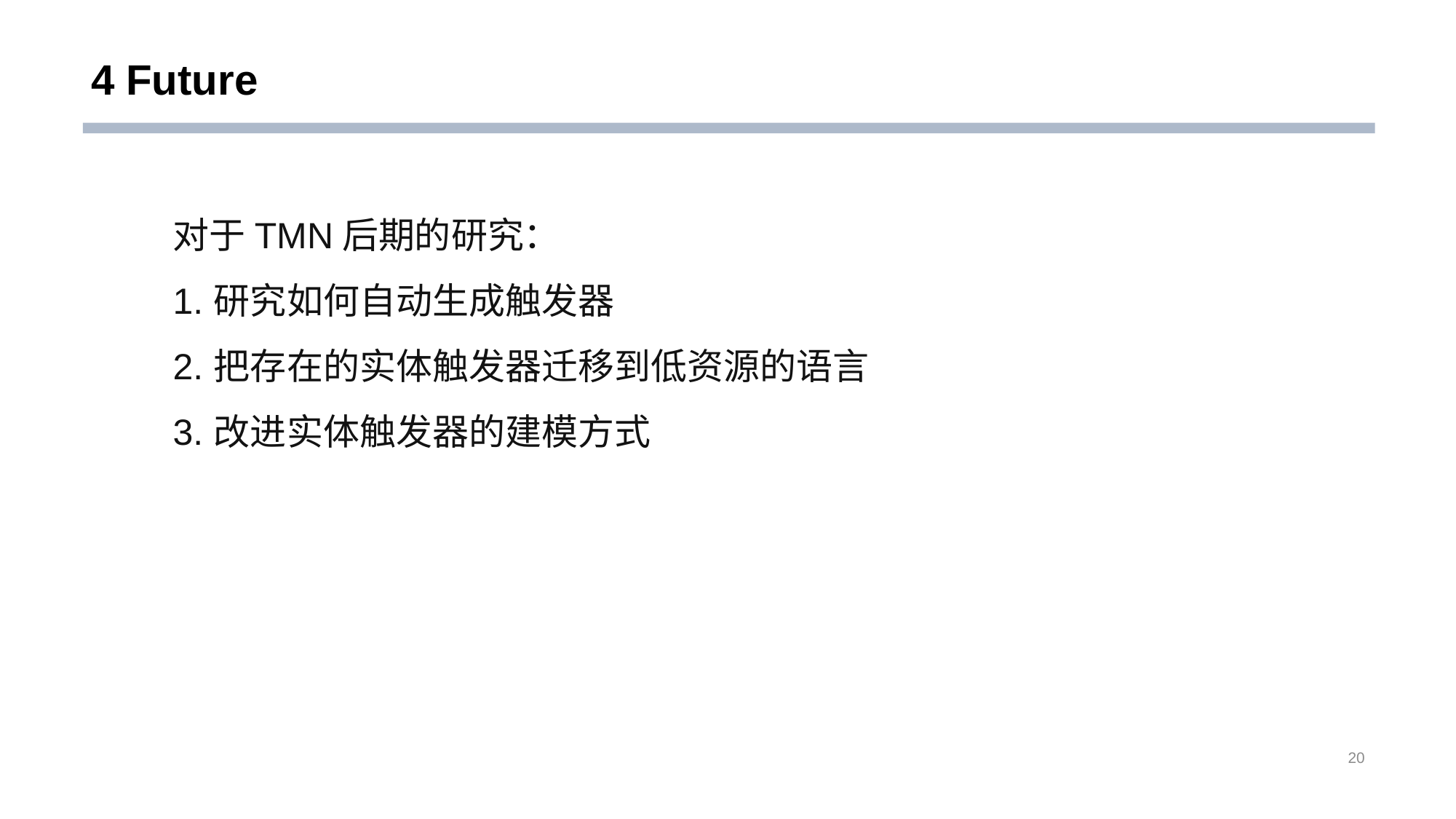

# 4 Future
对于TMN后期的研究：
研究如何自动生成触发器
把存在的实体触发器迁移到低资源的语言
改进实体触发器的建模方式
20